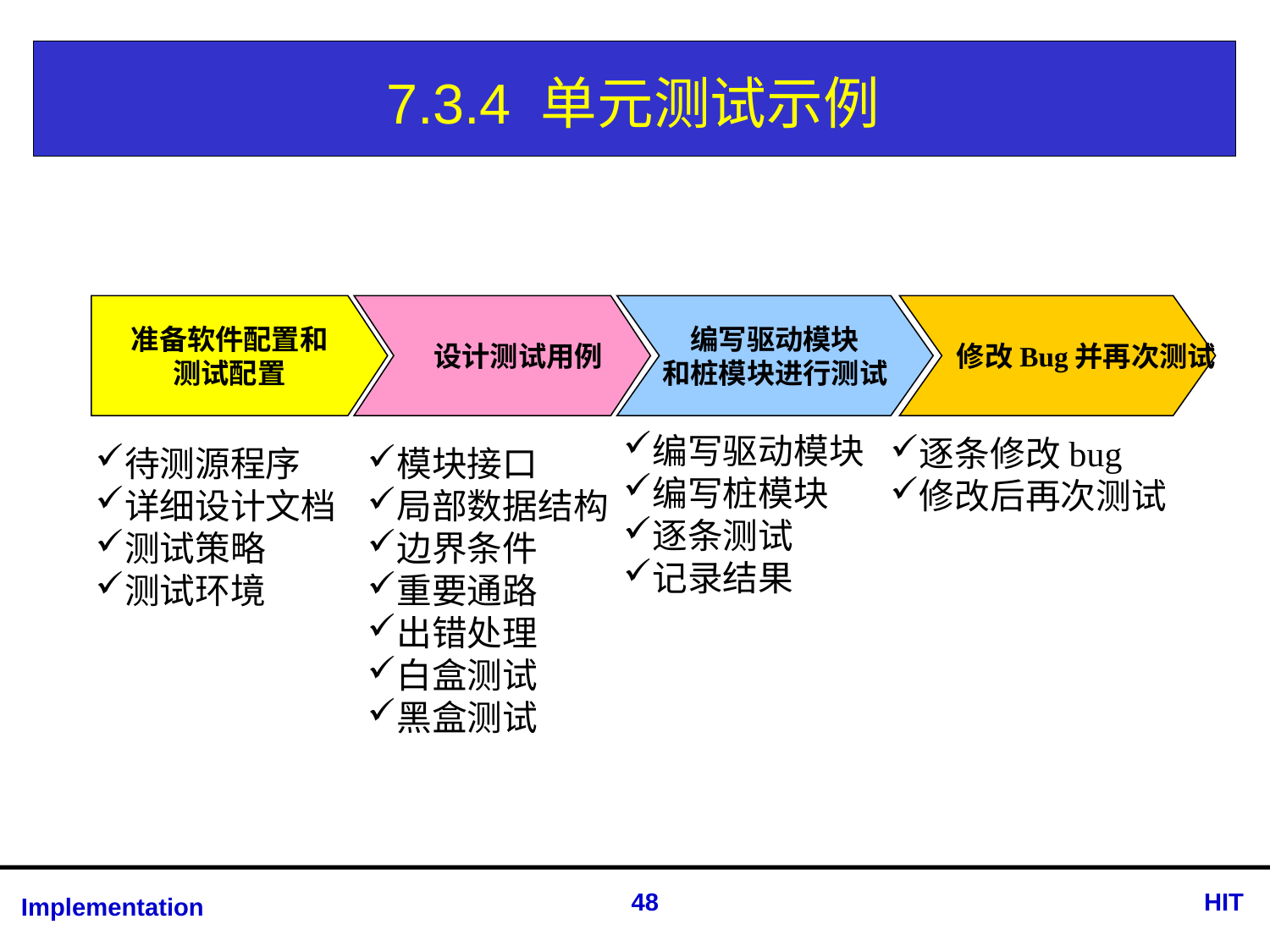

# 7.3.4 单元测试示例
准备软件配置和
测试配置
    设计测试用例
编写驱动模块
和桩模块进行测试
        修改Bug并再次测试
编写驱动模块
编写桩模块
逐条测试
记录结果

逐条修改bug
修改后再次测试
待测源程序
详细设计文档
测试策略
测试环境
模块接口
局部数据结构
边界条件
重要通路
出错处理
白盒测试
黑盒测试